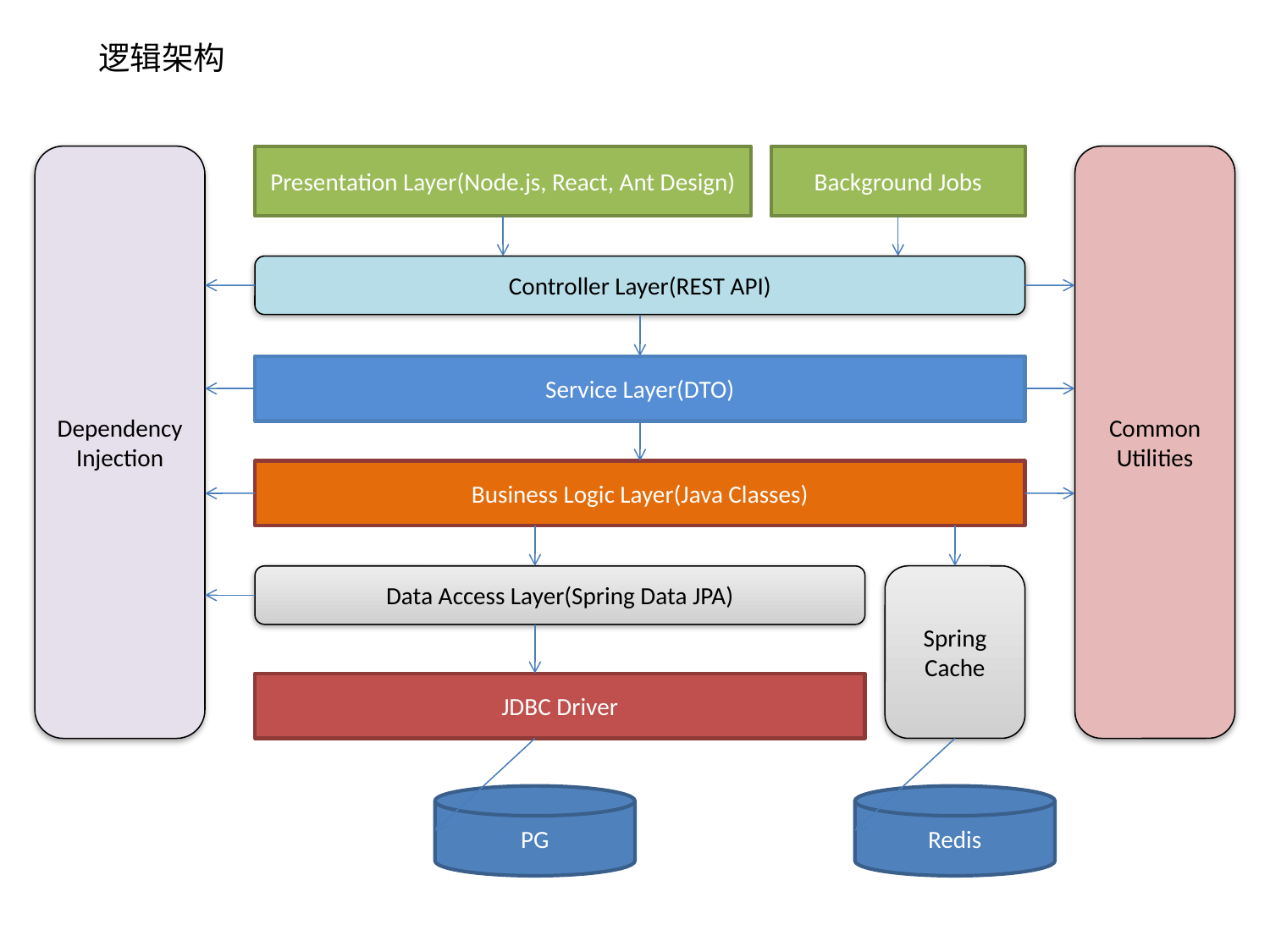

逻辑架构
Dependency
Injection
Presentation Layer(Node.js, React, Ant Design)
Background Jobs
Common Utilities
Controller Layer(REST API)
Service Layer(DTO)
Business Logic Layer(Java Classes)
Data Access Layer(Spring Data JPA)
Spring Cache
JDBC Driver
PG
Redis